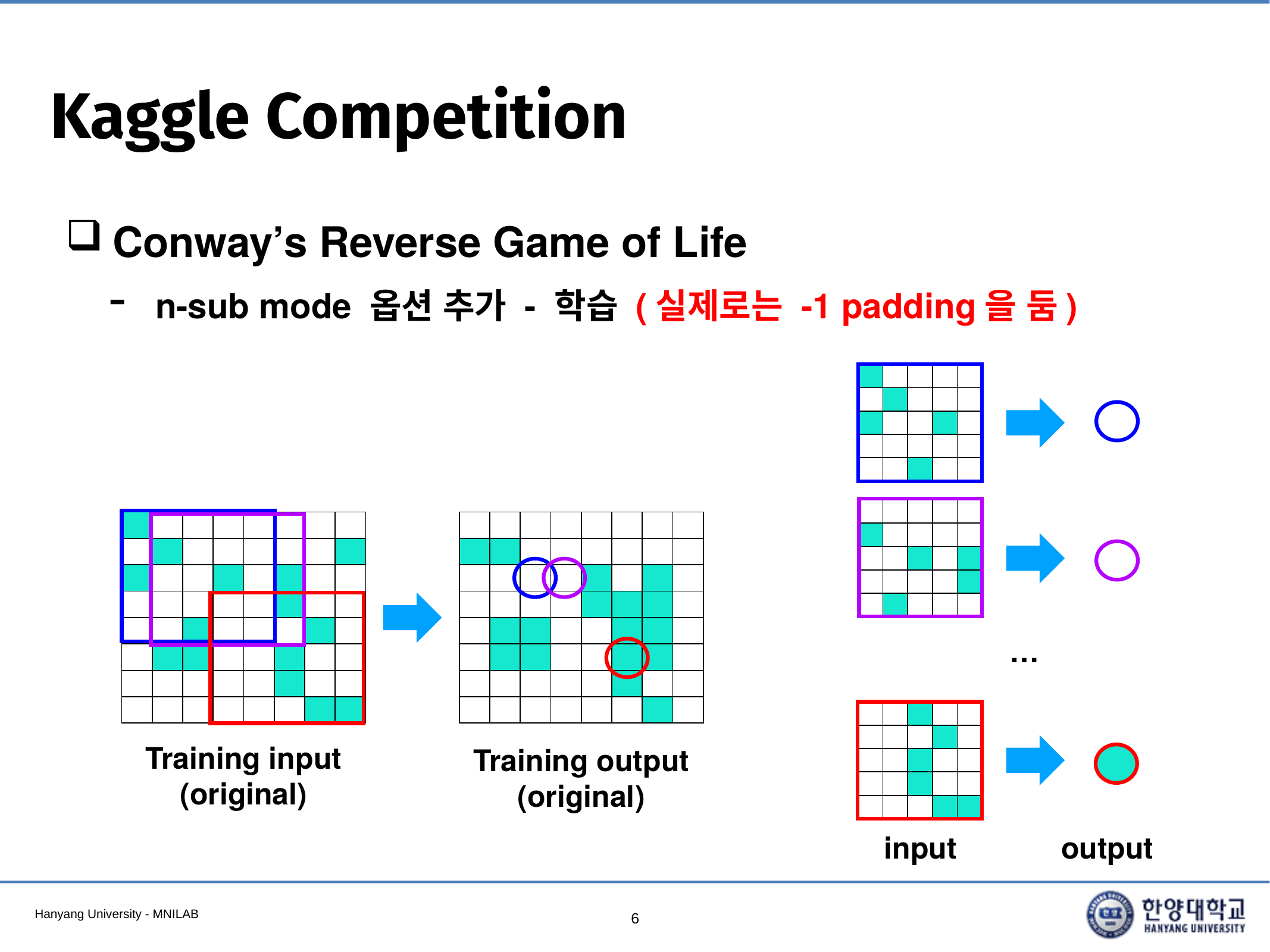

# Kaggle Competition
Conway’s Reverse Game of Life
n-sub mode 옵션 추가 - 학습 (실제로는 -1 padding을 둠)
|  |  |  |  |  |
| --- | --- | --- | --- | --- |
|  |  |  |  |  |
|  |  |  |  |  |
|  |  |  |  |  |
|  |  |  |  |  |

|  |  |  |  |  |
| --- | --- | --- | --- | --- |
|  |  |  |  |  |
|  |  |  |  |  |
|  |  |  |  |  |
|  |  |  |  |  |

|  |  |  |  |  |  |  |  |
| --- | --- | --- | --- | --- | --- | --- | --- |
|  |  |  |  |  |  |  |  |
|  |  |  |  |  |  |  |  |
|  |  |  |  |  |  |  |  |
|  |  |  |  |  |  |  |  |
|  |  |  |  |  |  |  |  |
|  |  |  |  |  |  |  |  |
|  |  |  |  |  |  |  |  |
|  |  |  |  |  |  |  |  |
| --- | --- | --- | --- | --- | --- | --- | --- |
|  |  |  |  |  |  |  |  |
|  |  |  |  |  |  |  |  |
|  |  |  |  |  |  |  |  |
|  |  |  |  |  |  |  |  |
|  |  |  |  |  |  |  |  |
|  |  |  |  |  |  |  |  |
|  |  |  |  |  |  |  |  |

…

|  |  |  |  |  |
| --- | --- | --- | --- | --- |
|  |  |  |  |  |
|  |  |  |  |  |
|  |  |  |  |  |
|  |  |  |  |  |

Training input
(original)

Training output
(original)

input
output
6